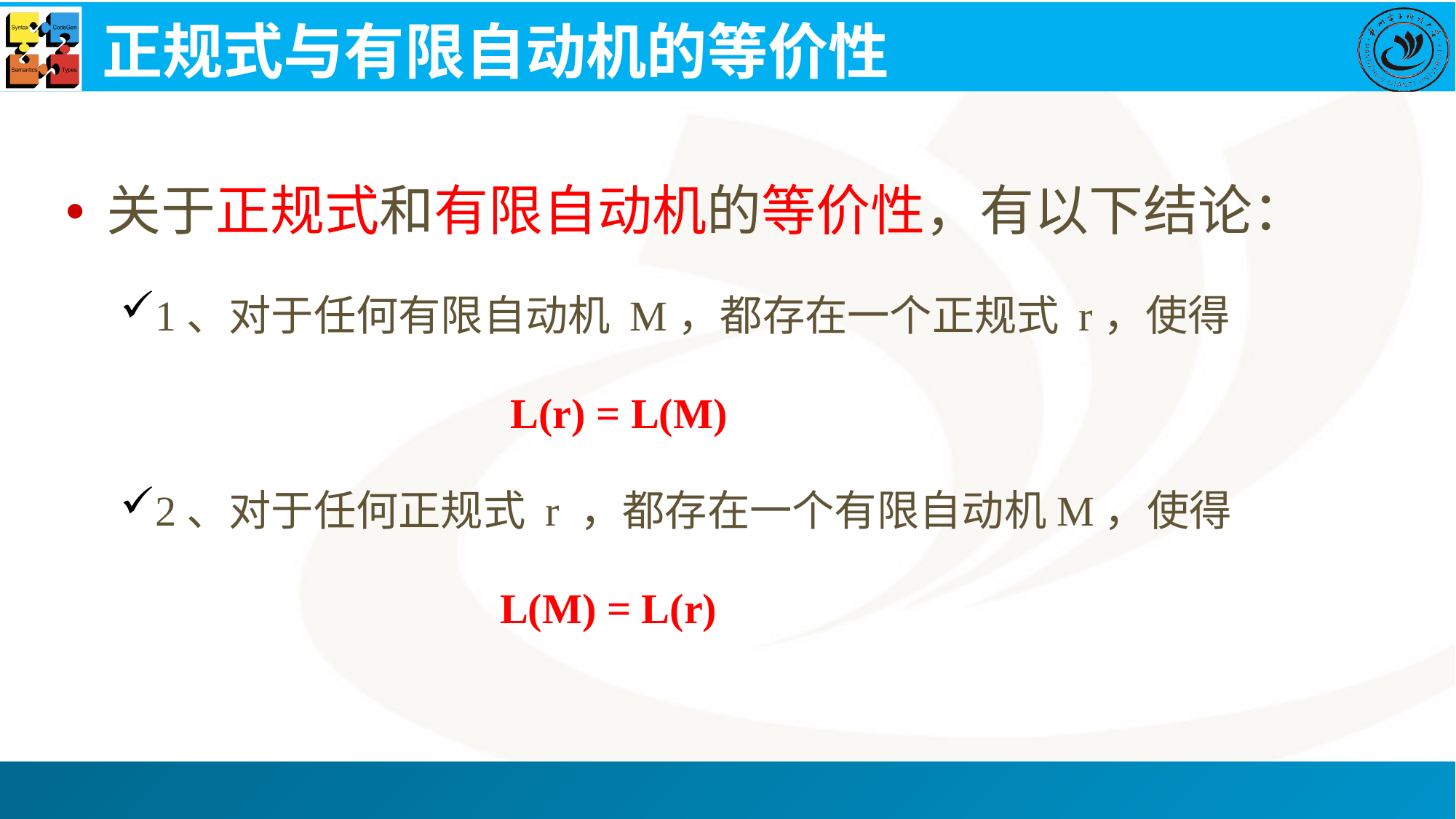

# 正规式与有限自动机的等价性
关于正规式和有限自动机的等价性，有以下结论：
1、对于任何有限自动机 M，都存在一个正规式 r，使得
                                     L(r) = L(M)
2、对于任何正规式 r ，都存在一个有限自动机M，使得
                                    L(M) = L(r)
70